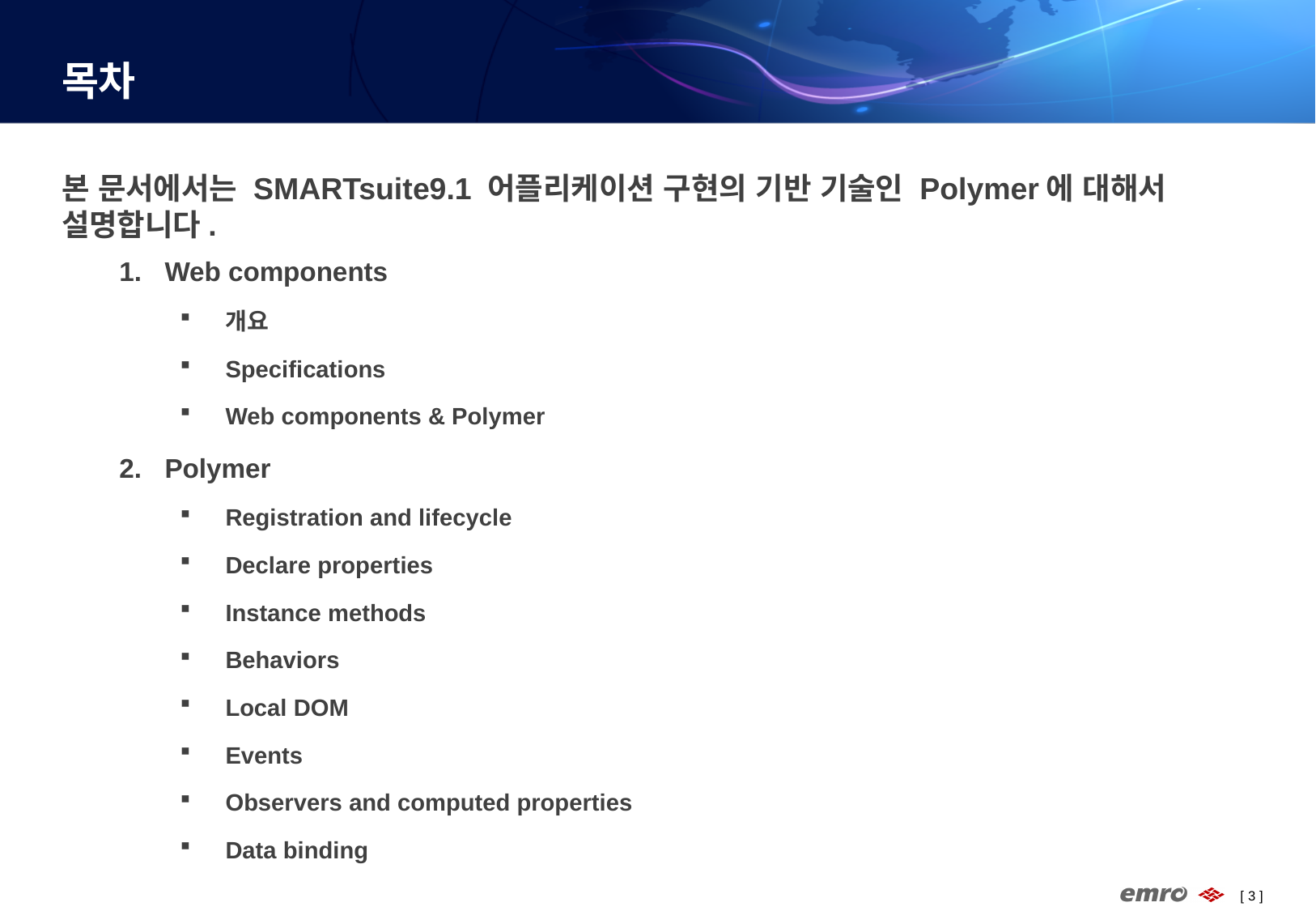

# 목차
본 문서에서는 SMARTsuite9.1 어플리케이션 구현의 기반 기술인 Polymer에 대해서 설명합니다.
Web components
개요
Specifications
Web components & Polymer
Polymer
Registration and lifecycle
Declare properties
Instance methods
Behaviors
Local DOM
Events
Observers and computed properties
Data binding